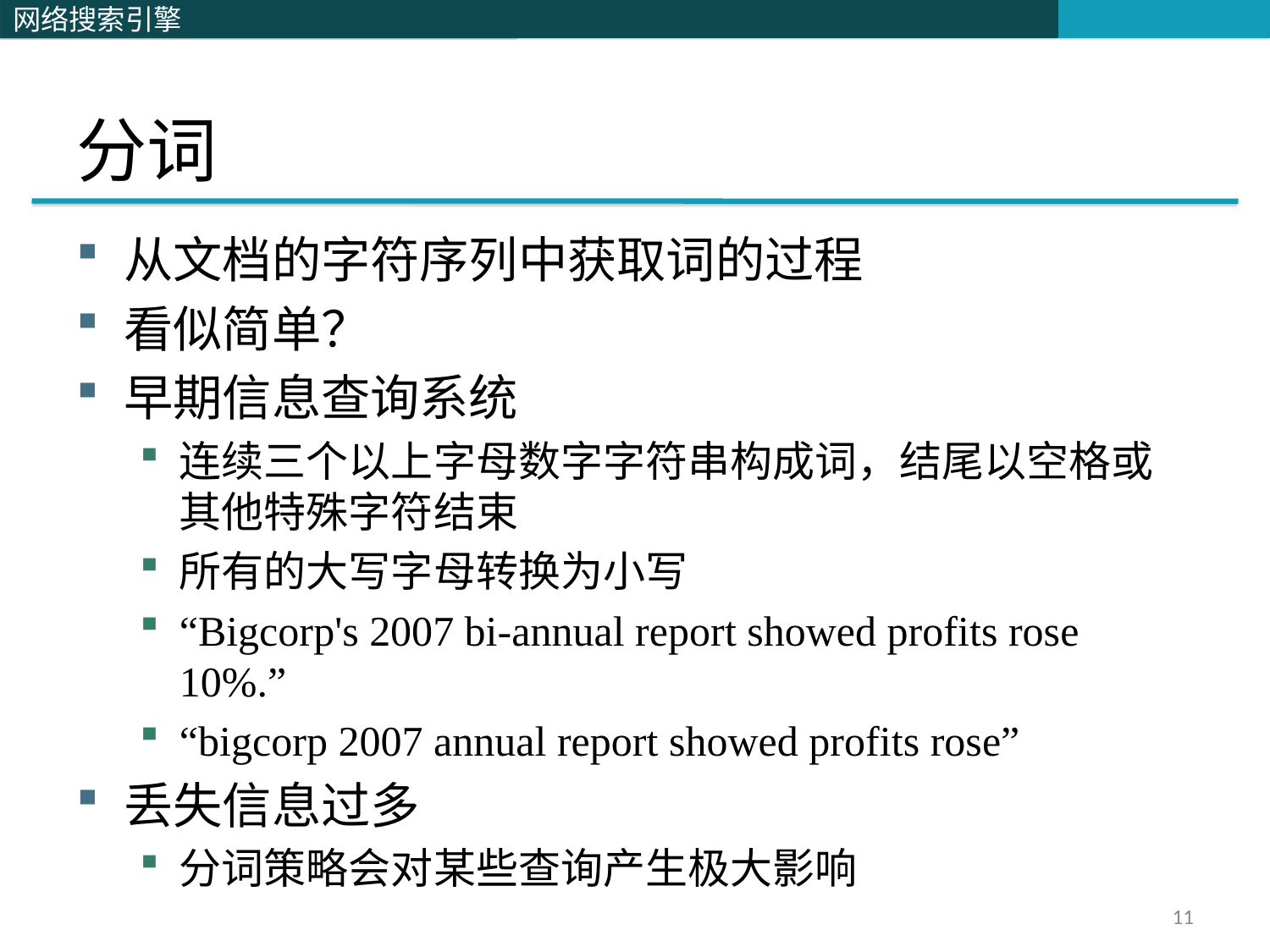

# 分词
从文档的字符序列中获取词的过程
看似简单？
早期信息查询系统
连续三个以上字母数字字符串构成词，结尾以空格或其他特殊字符结束
所有的大写字母转换为小写
“Bigcorp's 2007 bi-annual report showed profits rose 10%.”
“bigcorp 2007 annual report showed profits rose”
丢失信息过多
分词策略会对某些查询产生极大影响
11